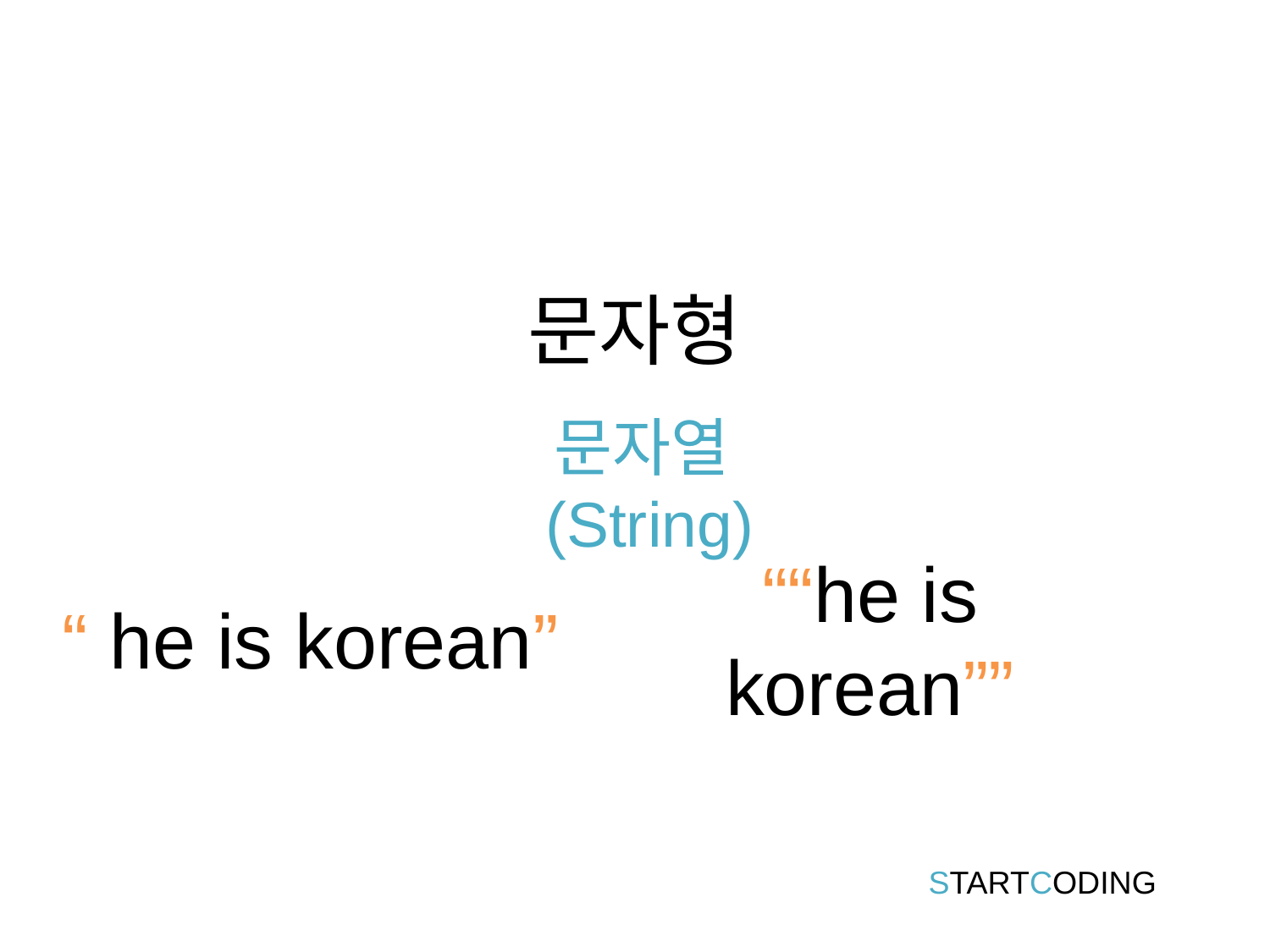

# 문자형
문자열(String)
“ he is korean”
““he is korean””
STARTCODING